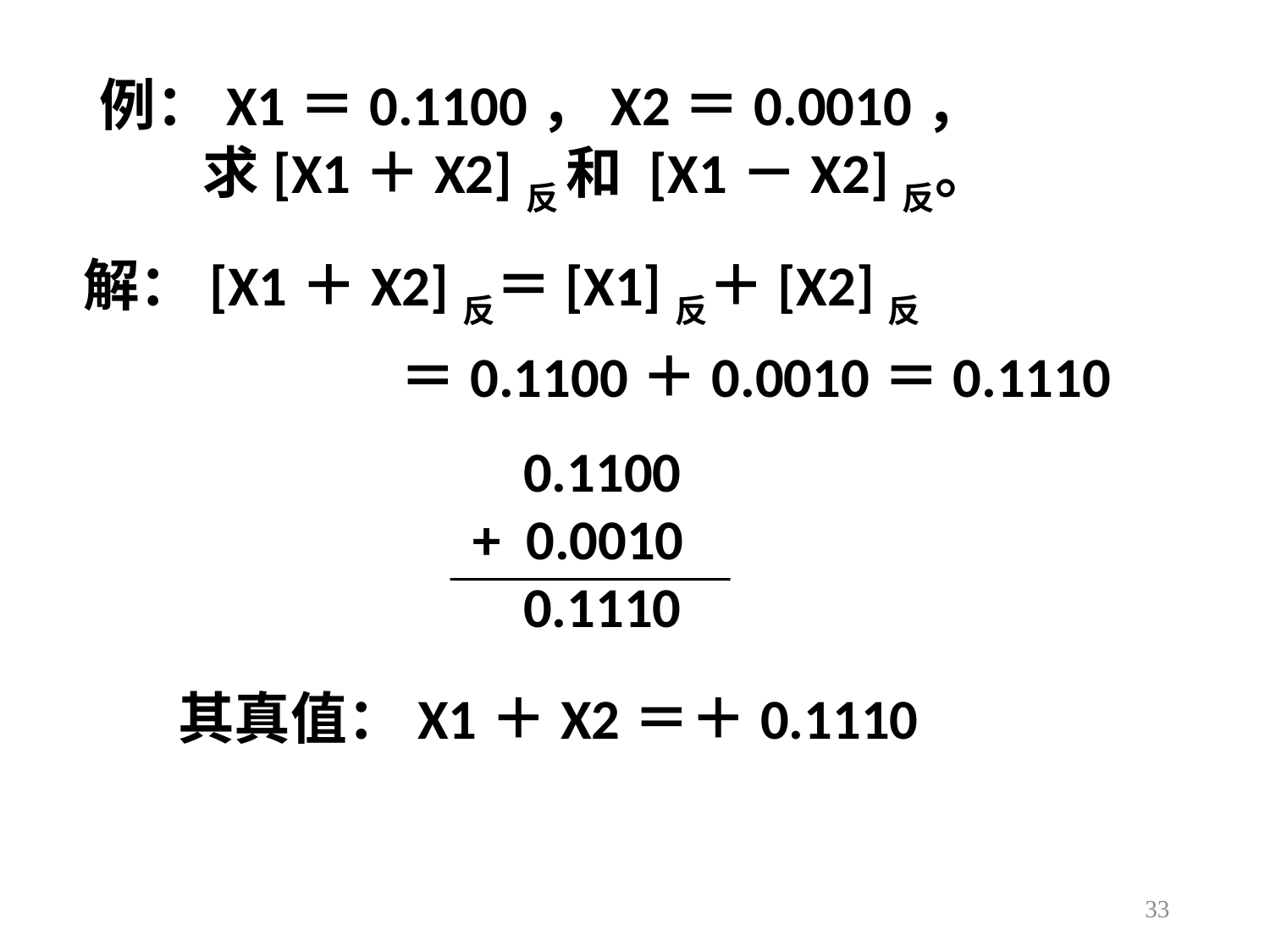

例：X1＝0.1100，X2＝0.0010，
         求[X1＋X2]反 和 [X1－X2]反。
解：[X1＋X2]反＝[X1]反＋[X2]反
                                         ＝0.1100＋0.0010＝0.1110
    0.1100
+  0.0010
    0.1110

其真值：X1＋X2＝＋0.1110
33